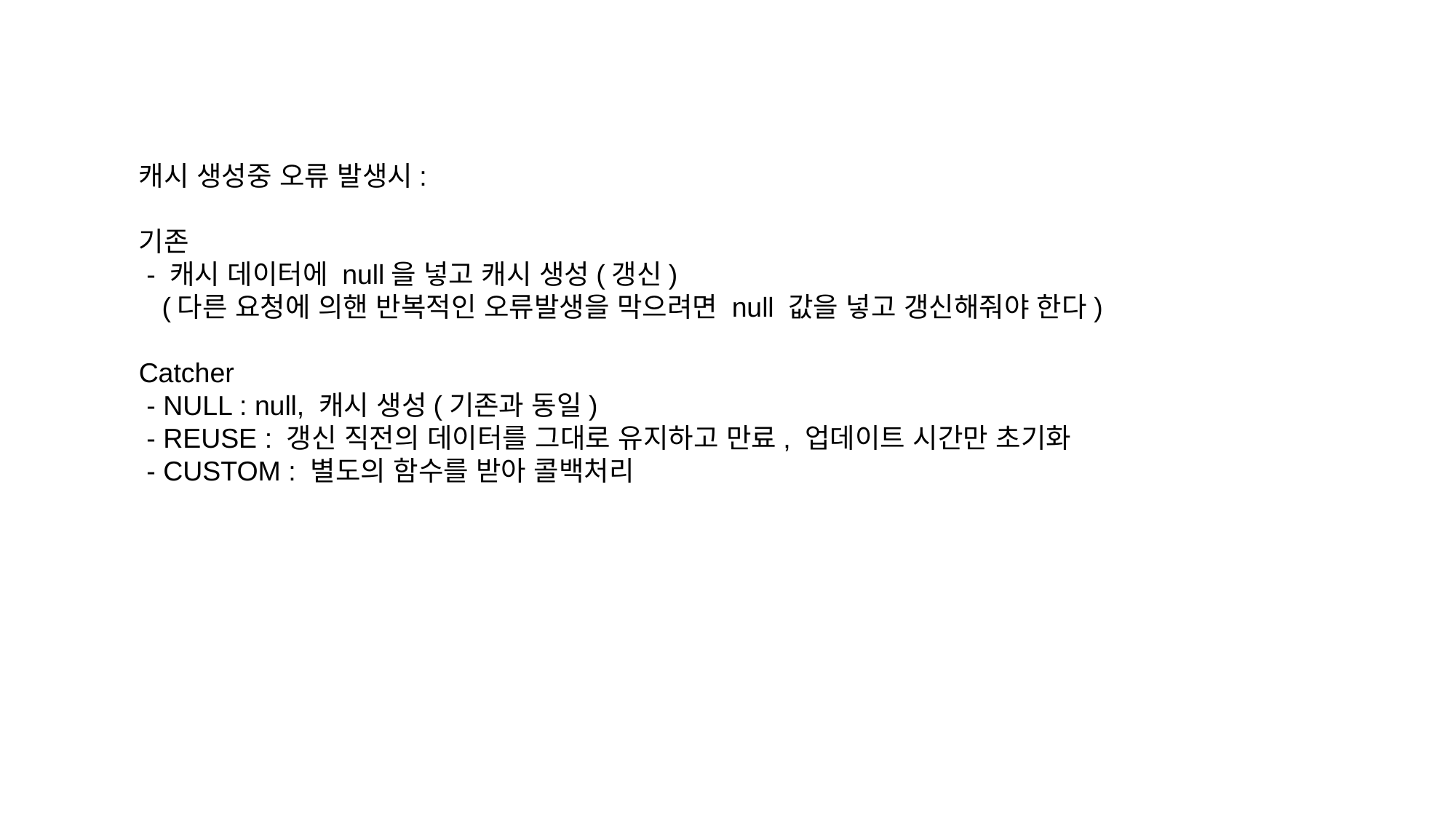

캐시 생성중 오류 발생시:

기존
 - 캐시 데이터에 null을 넣고 캐시 생성(갱신)
   (다른 요청에 의핸 반복적인 오류발생을 막으려면 null 값을 넣고 갱신해줘야 한다)

Catcher
 - NULL : null, 캐시 생성(기존과 동일)
 - REUSE : 갱신 직전의 데이터를 그대로 유지하고 만료, 업데이트 시간만 초기화
 - CUSTOM : 별도의 함수를 받아 콜백처리